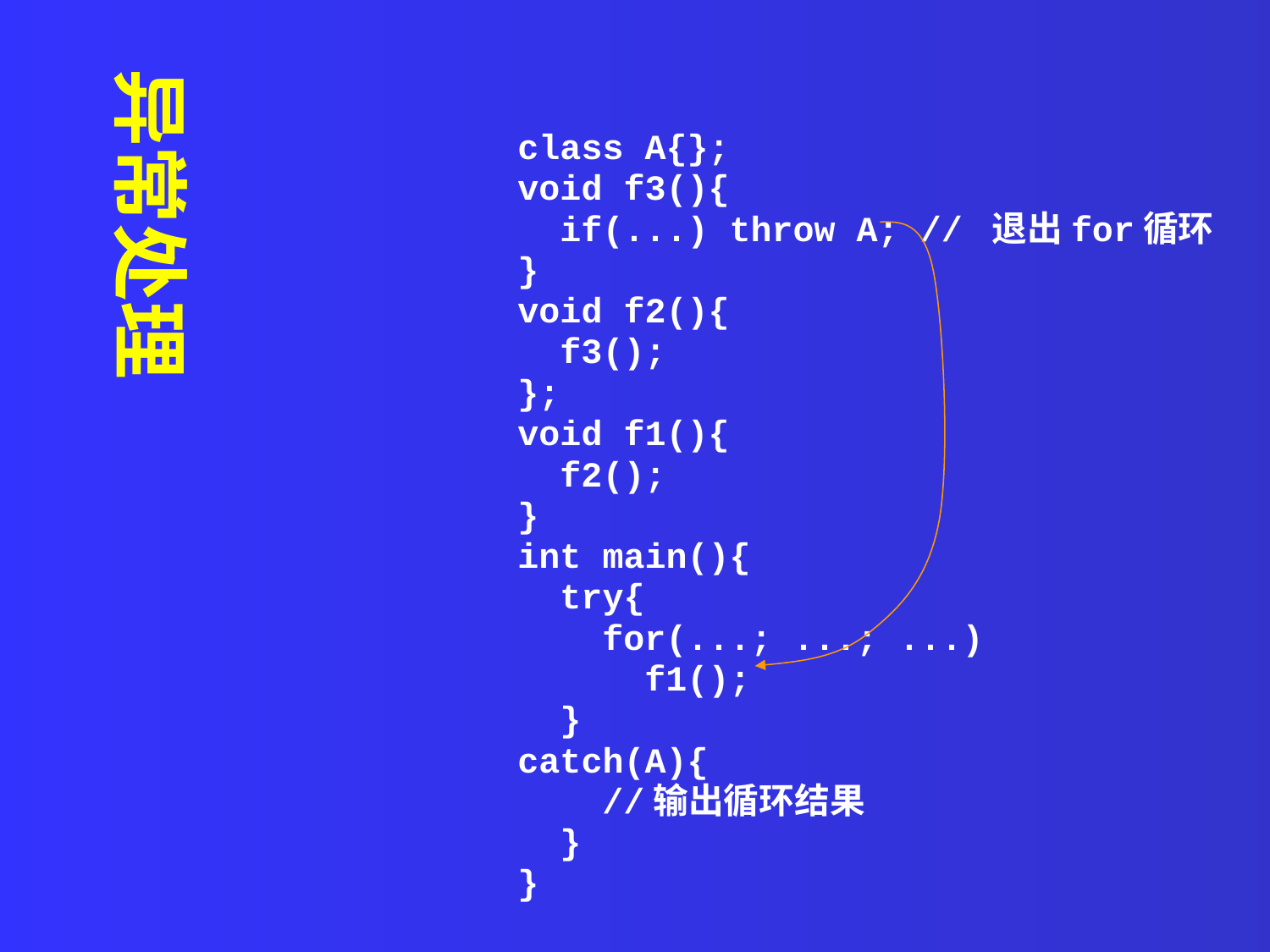

异常处理
class A{};
void f3(){
  if(...) throw A; // 退出for循环
}
void f2(){
  f3();
};
void f1(){
  f2();
}
int main(){
  try{
    for(...; ...; ...)
      f1();
  }
catch(A){
    //输出循环结果
  }
}